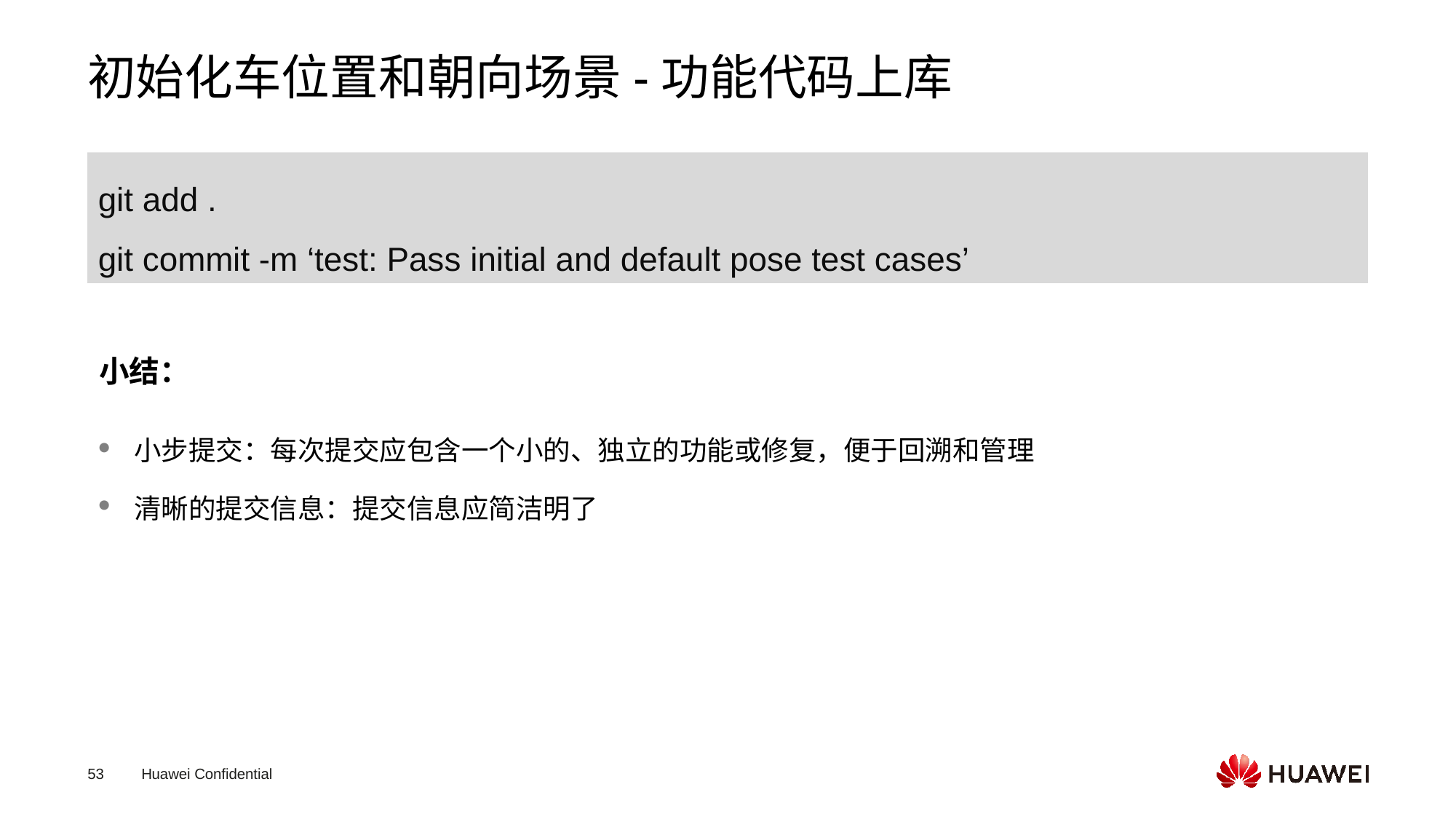

# 初始化车位置和朝向场景-功能代码上库
git add .
git commit -m ‘test: Pass initial and default pose test cases’
小结：
小步提交：每次提交应包含一个小的、独立的功能或修复，便于回溯和管理
清晰的提交信息：提交信息应简洁明了